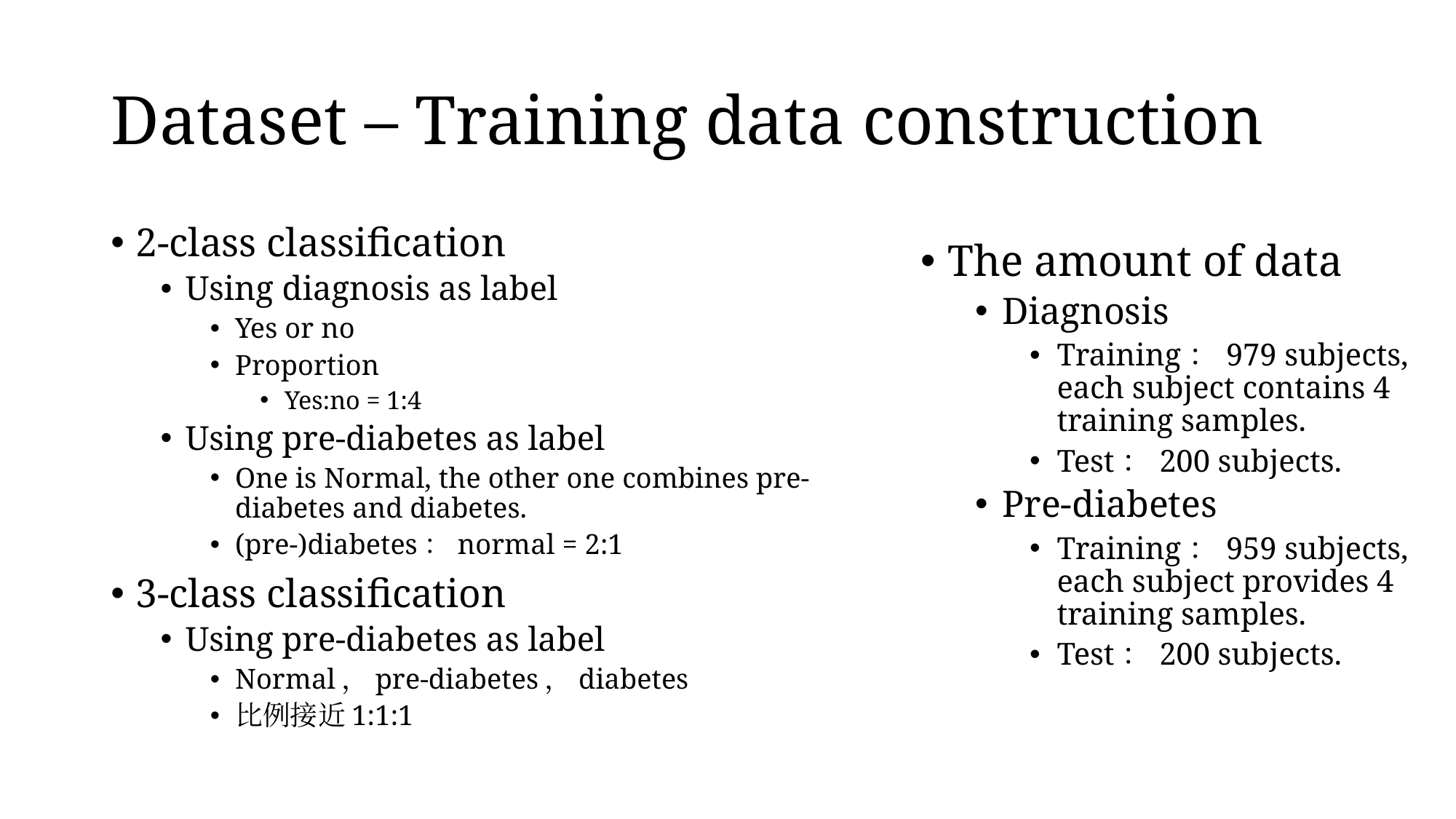

# Dataset – Training data construction
2-class classification
Using diagnosis as label
Yes or no
Proportion
Yes:no = 1:4
Using pre-diabetes as label
One is Normal, the other one combines pre-diabetes and diabetes.
(pre-)diabetes：normal = 2:1
3-class classification
Using pre-diabetes as label
Normal，pre-diabetes，diabetes
比例接近1:1:1

The amount of data
Diagnosis
Training：979 subjects, each subject contains 4 training samples.
Test：200 subjects.
Pre-diabetes
Training：959 subjects, each subject provides 4 training samples.
Test：200 subjects.